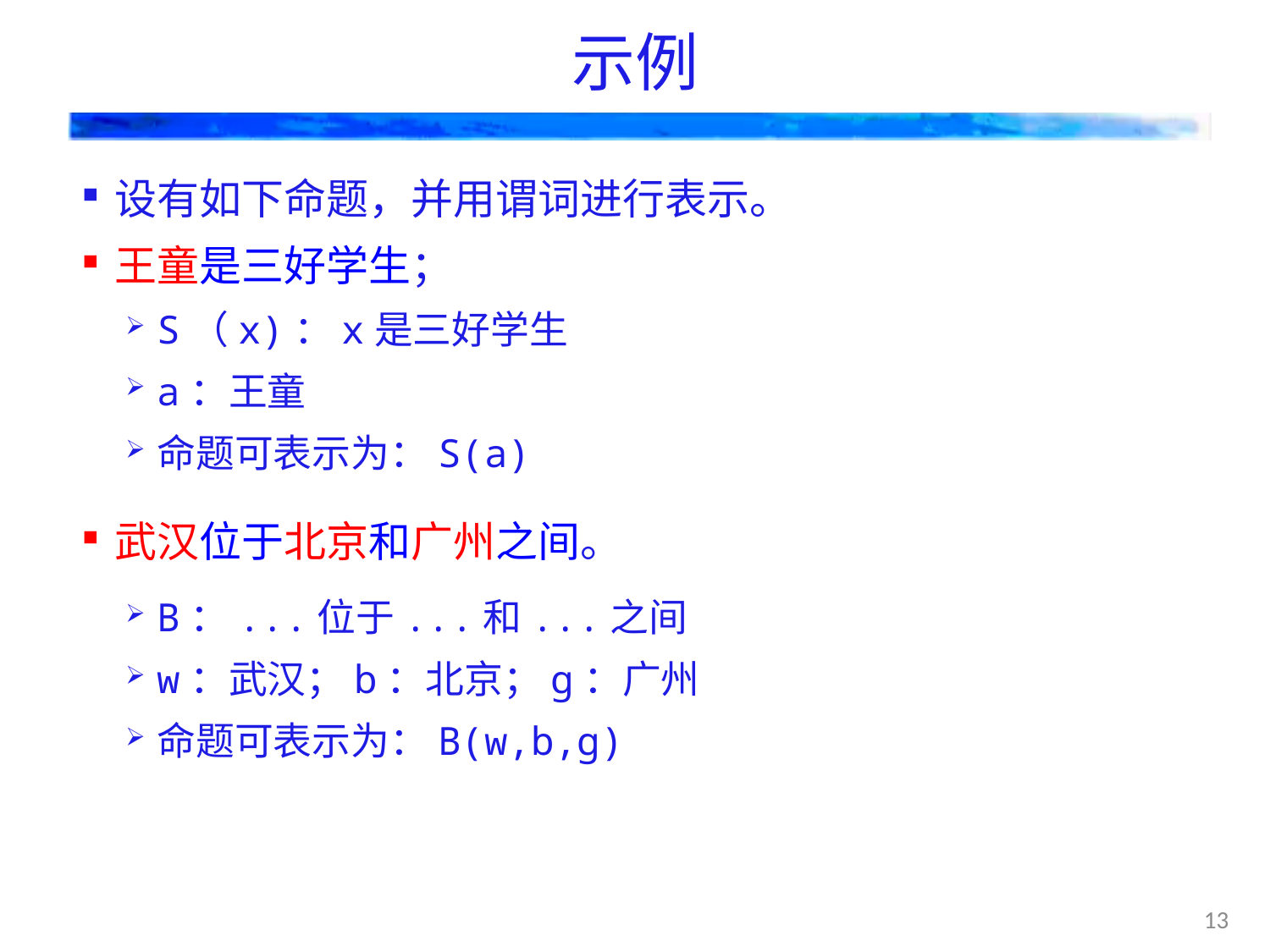

# 示例
设有如下命题，并用谓词进行表示。
王童是三好学生；
S（x)：x是三好学生
a：王童
命题可表示为：S(a)
武汉位于北京和广州之间。
B：...位于...和...之间
w：武汉；b：北京；g：广州
命题可表示为：B(w,b,g)
13